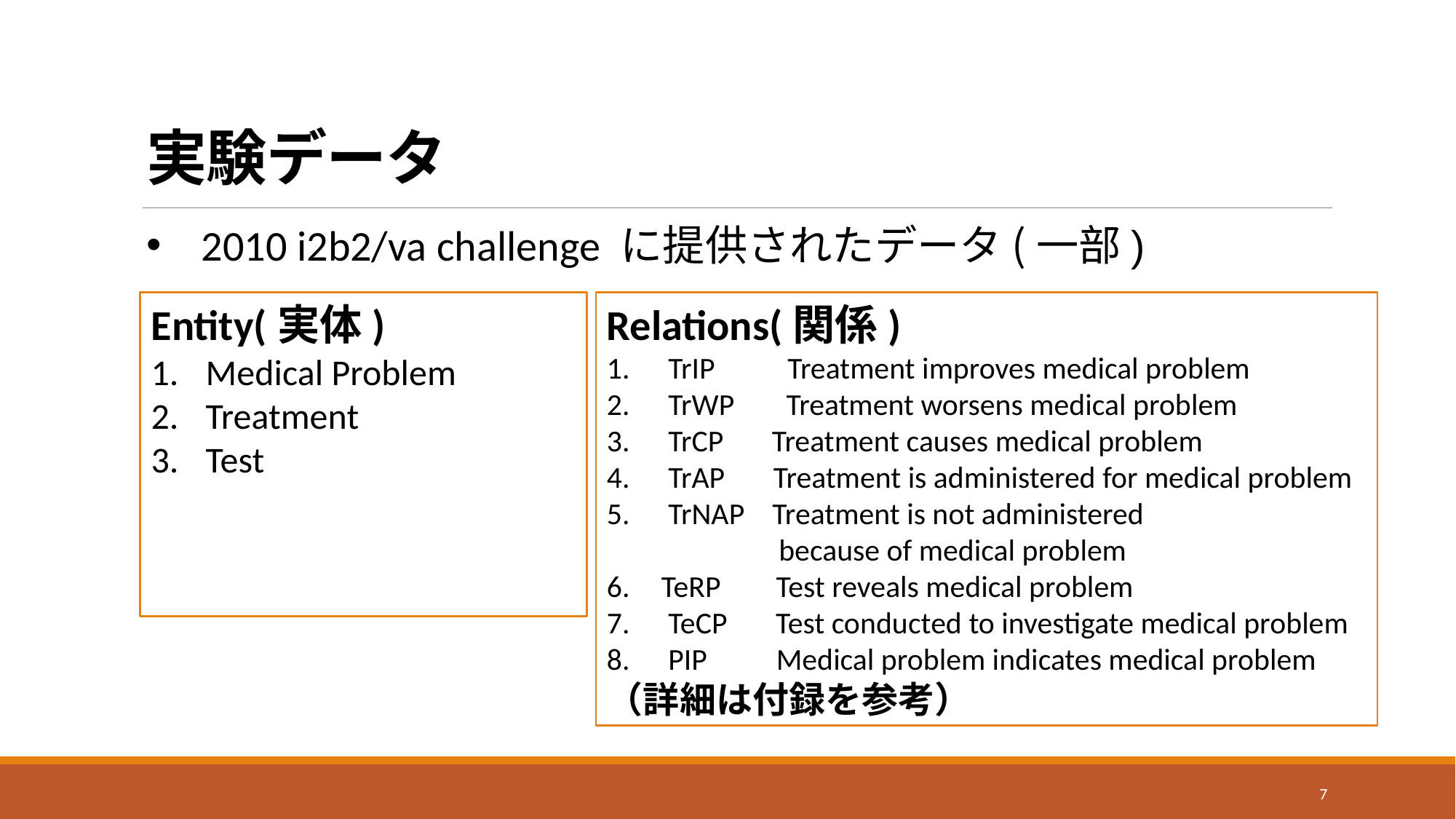

# 実験データ
2010 i2b2/va challenge に提供されたデータ(一部)

Entity(実体)
Medical Problem
Treatment
Test

Relations(関係)
TrIP　    Treatment improves medical problem
TrWP　 Treatment worsens medical problem
TrCP       Treatment causes medical problem
TrAP       Treatment is administered for medical problem
TrNAP    Treatment is not administered
                because of medical problem
TeRP        Test reveals medical problem
TeCP       Test conducted to investigate medical problem
PIP          Medical problem indicates medical problem
（詳細は付録を参考）
7